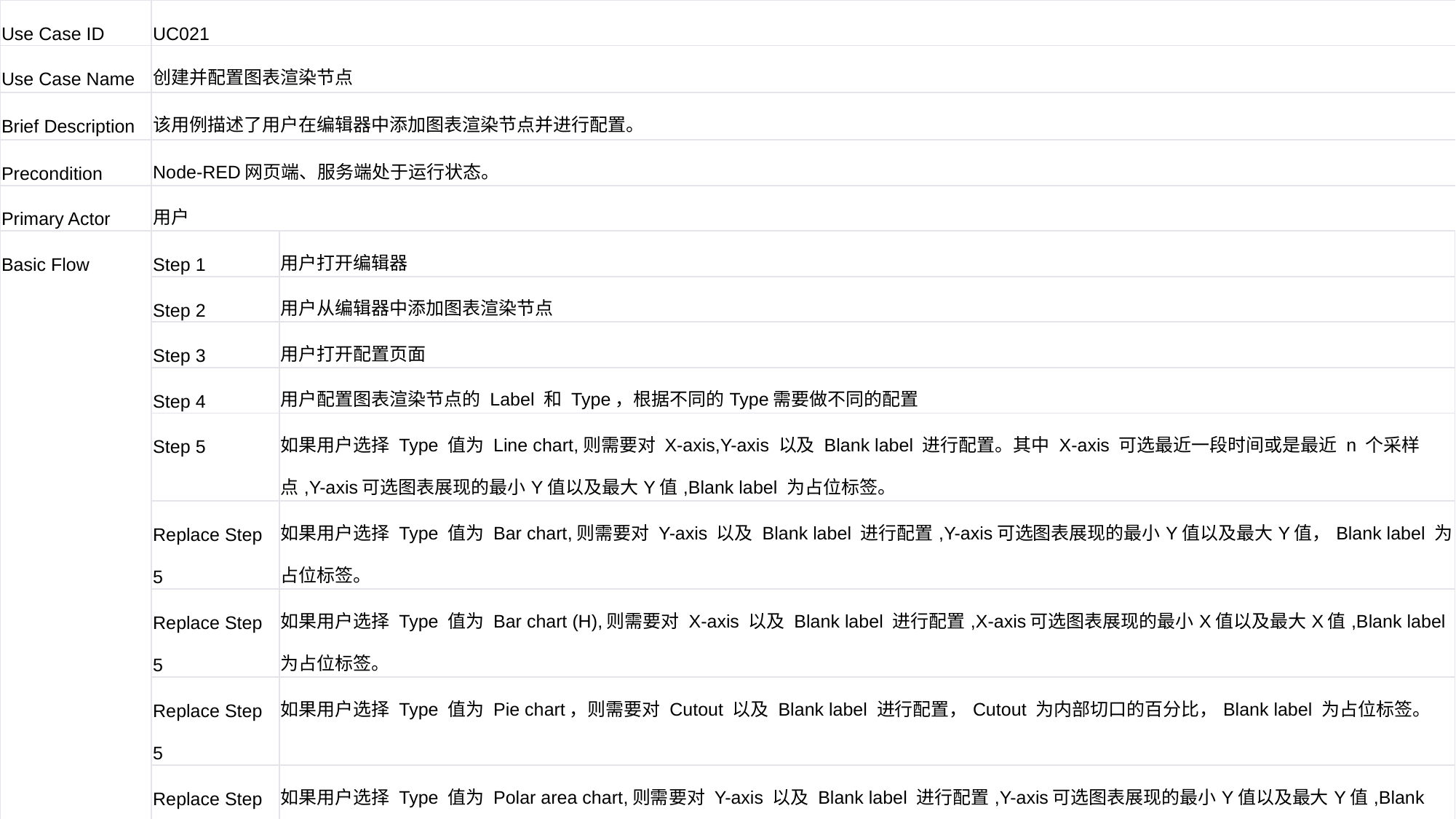

| Use Case ID | UC021 |  |
| --- | --- | --- |
| Use Case Name | 创建并配置图表渲染节点 |  |
| Brief Description | 该用例描述了用户在编辑器中添加图表渲染节点并进行配置。 |  |
| Precondition | Node-RED网页端、服务端处于运行状态。 |  |
| Primary Actor | 用户 |  |
| Basic Flow | Step 1 | 用户打开编辑器 |
|  | Step 2 | 用户从编辑器中添加图表渲染节点 |
|  | Step 3 | 用户打开配置页面 |
|  | Step 4 | 用户配置图表渲染节点的 Label 和 Type，根据不同的Type需要做不同的配置 |
|  | Step 5 | 如果用户选择 Type 值为 Line chart,则需要对 X-axis,Y-axis 以及 Blank label 进行配置。其中 X-axis 可选最近一段时间或是最近 n 个采样点,Y-axis可选图表展现的最小Y值以及最大Y值,Blank label 为占位标签。 |
|  | Replace Step 5 | 如果用户选择 Type 值为 Bar chart,则需要对 Y-axis 以及 Blank label 进行配置,Y-axis可选图表展现的最小Y值以及最大Y值，Blank label 为占位标签。 |
|  | Replace Step 5 | 如果用户选择 Type 值为 Bar chart (H),则需要对 X-axis 以及 Blank label 进行配置,X-axis可选图表展现的最小X值以及最大X值,Blank label 为占位标签。 |
|  | Replace Step 5 | 如果用户选择 Type 值为 Pie chart，则需要对 Cutout 以及 Blank label 进行配置，Cutout 为内部切口的百分比，Blank label 为占位标签。 |
|  | Replace Step 5 | 如果用户选择 Type 值为 Polar area chart,则需要对 Y-axis 以及 Blank label 进行配置,Y-axis可选图表展现的最小Y值以及最大Y值,Blank label 为占位标签。 |
|  | Replace Step 5 | 如果用户选择 Type 值为 Radar chart,则需要对 Y-axis 以及 Blank label 进行配置,Y-axis可选图表展现的最小Y值以及最大Y值,Blank label 为占位标签。 |
|  | Postcondition | 当节点被部署时，节点将输出渲染得到图表经过base64编码后的字符串。 |